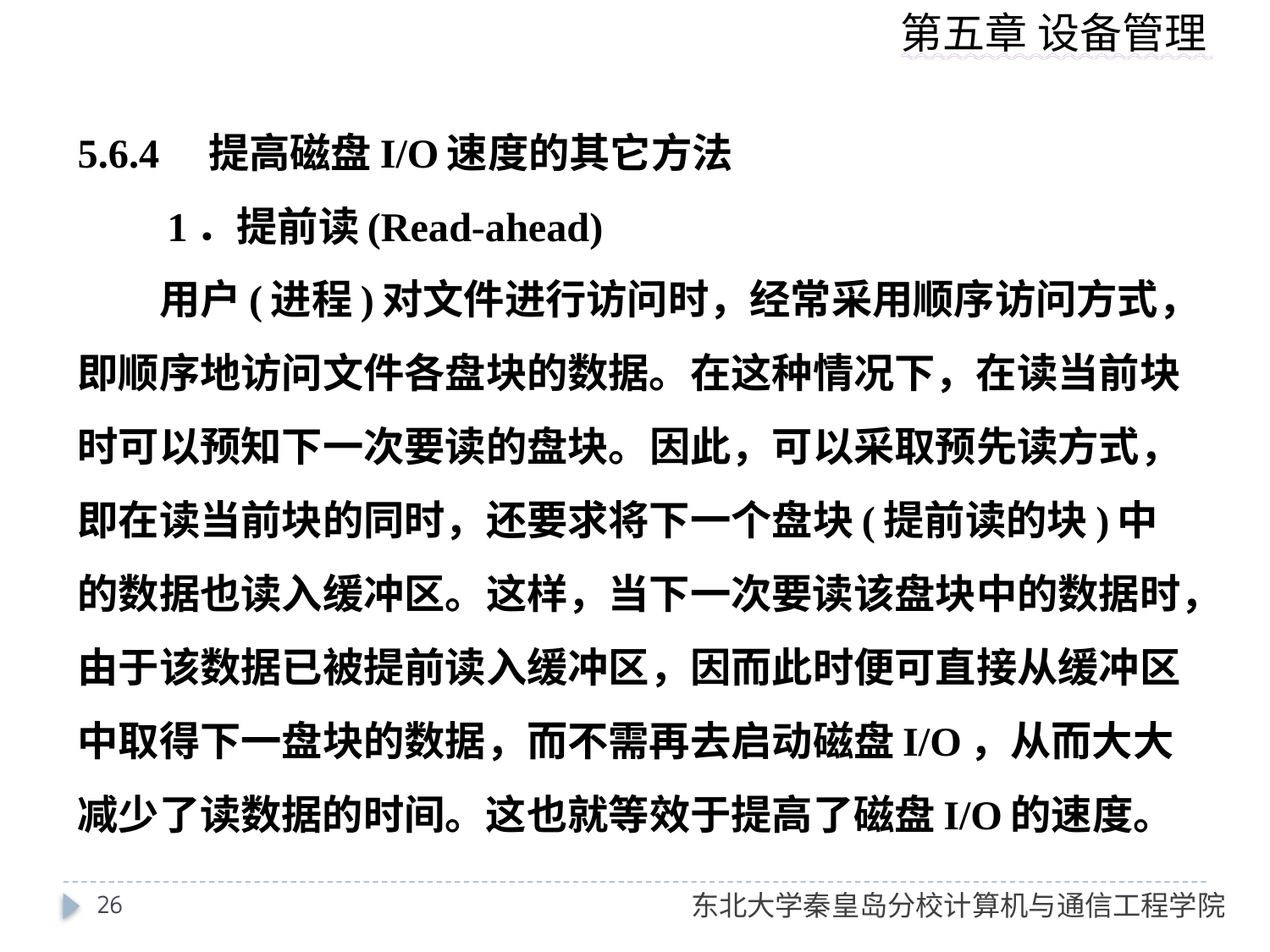

5.6.4　提高磁盘I/O速度的其它方法
　　1．提前读(Read-ahead)
　　用户(进程)对文件进行访问时，经常采用顺序访问方式，即顺序地访问文件各盘块的数据。在这种情况下，在读当前块时可以预知下一次要读的盘块。因此，可以采取预先读方式，即在读当前块的同时，还要求将下一个盘块(提前读的块)中的数据也读入缓冲区。这样，当下一次要读该盘块中的数据时，由于该数据已被提前读入缓冲区，因而此时便可直接从缓冲区中取得下一盘块的数据，而不需再去启动磁盘I/O，从而大大减少了读数据的时间。这也就等效于提高了磁盘I/O的速度。
26